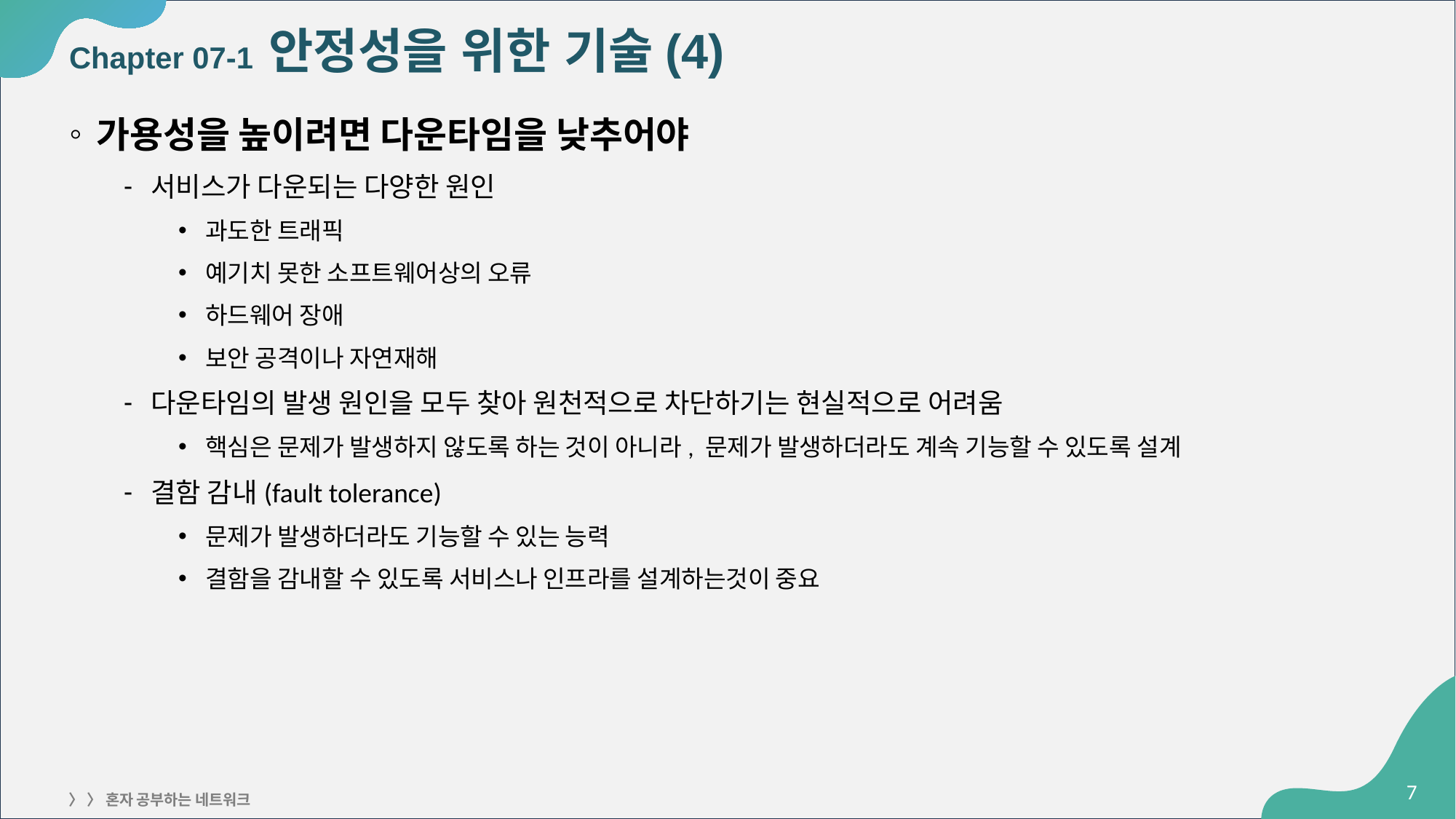

# Chapter 07-1 안정성을 위한 기술(4)
가용성을 높이려면 다운타임을 낮추어야
서비스가 다운되는 다양한 원인
과도한 트래픽
예기치 못한 소프트웨어상의 오류
하드웨어 장애
보안 공격이나 자연재해
다운타임의 발생 원인을 모두 찾아 원천적으로 차단하기는 현실적으로 어려움
핵심은 문제가 발생하지 않도록 하는 것이 아니라, 문제가 발생하더라도 계속 기능할 수 있도록 설계
결함 감내(fault tolerance)
문제가 발생하더라도 기능할 수 있는 능력
결함을 감내할 수 있도록 서비스나 인프라를 설계하는것이 중요
7
〉 〉 혼자 공부하는 네트워크